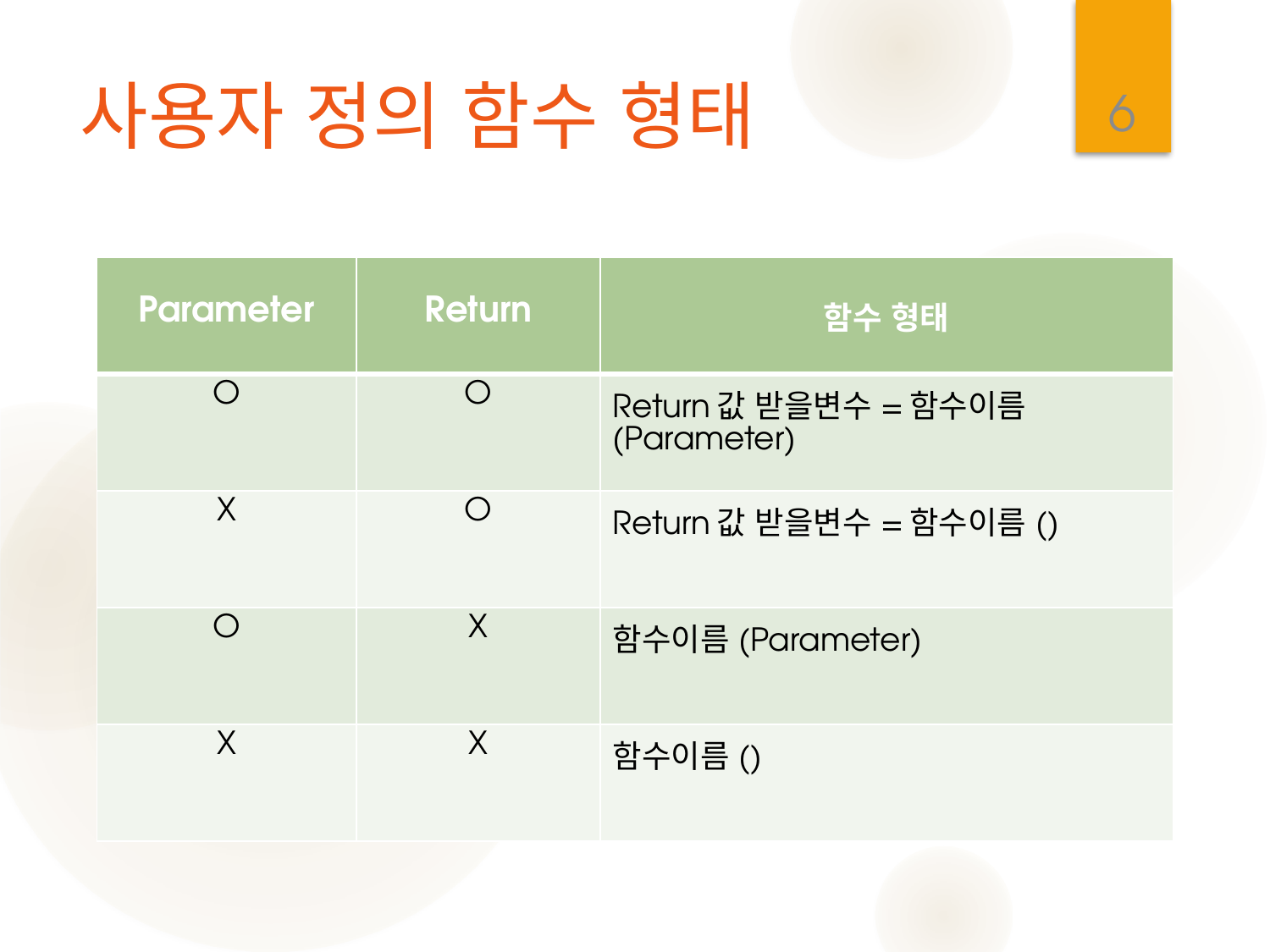

6
# 사용자 정의 함수 형태
| Parameter | Return | 함수 형태 |
| --- | --- | --- |
| O | O | Return값 받을변수=함수이름(Parameter) |
| X | O | Return값 받을변수=함수이름() |
| O | X | 함수이름(Parameter) |
| X | X | 함수이름() |